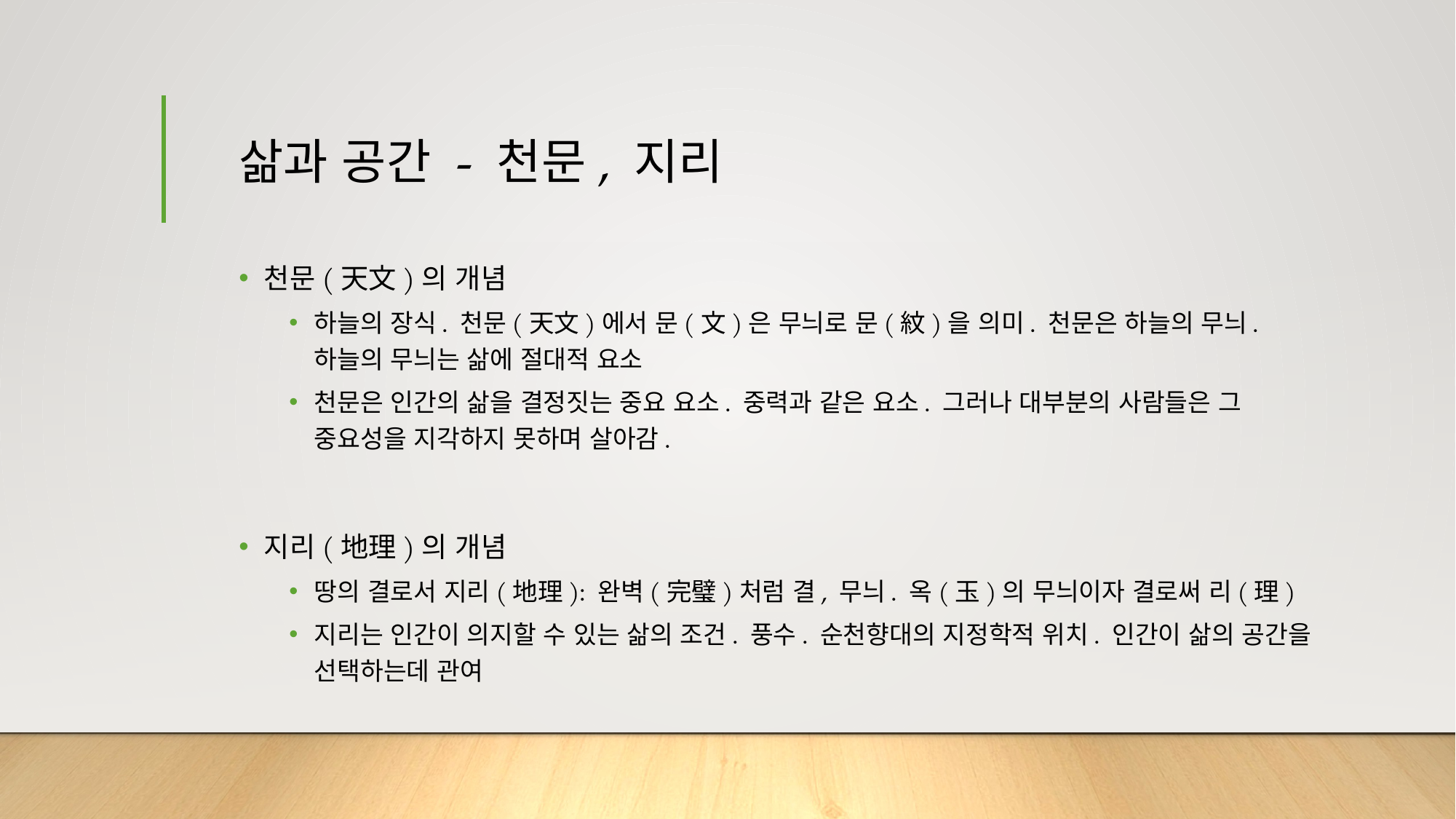

# 삶과 공간 - 천문, 지리
천문(天文)의 개념
하늘의 장식. 천문(天文)에서 문(文)은 무늬로 문(紋)을 의미. 천문은 하늘의 무늬. 하늘의 무늬는 삶에 절대적 요소
천문은 인간의 삶을 결정짓는 중요 요소. 중력과 같은 요소. 그러나 대부분의 사람들은 그 중요성을 지각하지 못하며 살아감.

지리(地理)의 개념
땅의 결로서 지리(地理): 완벽(完璧)처럼 결, 무늬. 옥(玉)의 무늬이자 결로써 리(理)
지리는 인간이 의지할 수 있는 삶의 조건. 풍수. 순천향대의 지정학적 위치. 인간이 삶의 공간을 선택하는데 관여